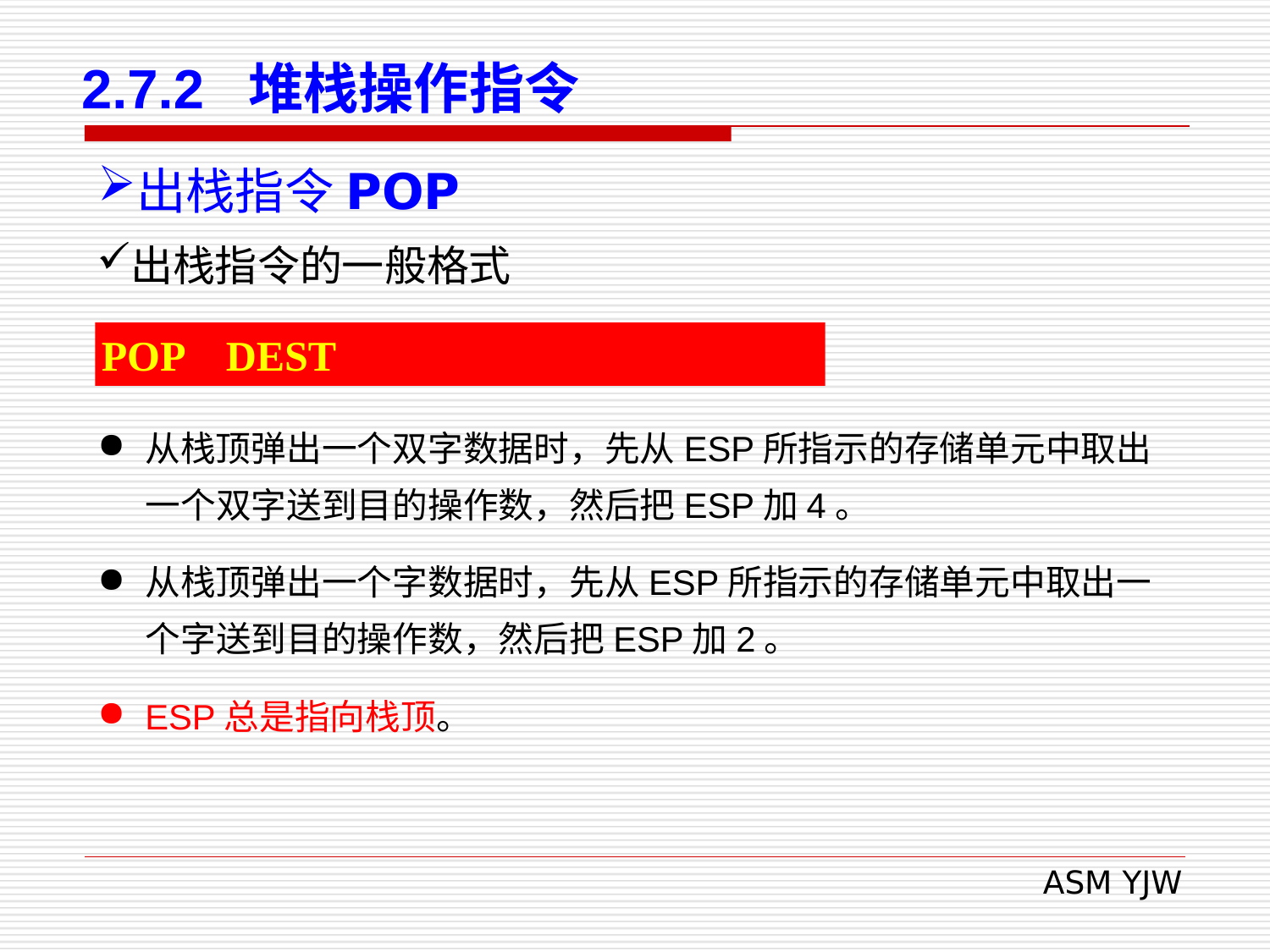

# 2.7.2  堆栈操作指令
出栈指令POP
出栈指令的一般格式
POP    DEST
从栈顶弹出一个双字数据时，先从ESP所指示的存储单元中取出一个双字送到目的操作数，然后把ESP加4。
从栈顶弹出一个字数据时，先从ESP所指示的存储单元中取出一个字送到目的操作数，然后把ESP加2。
ESP总是指向栈顶。